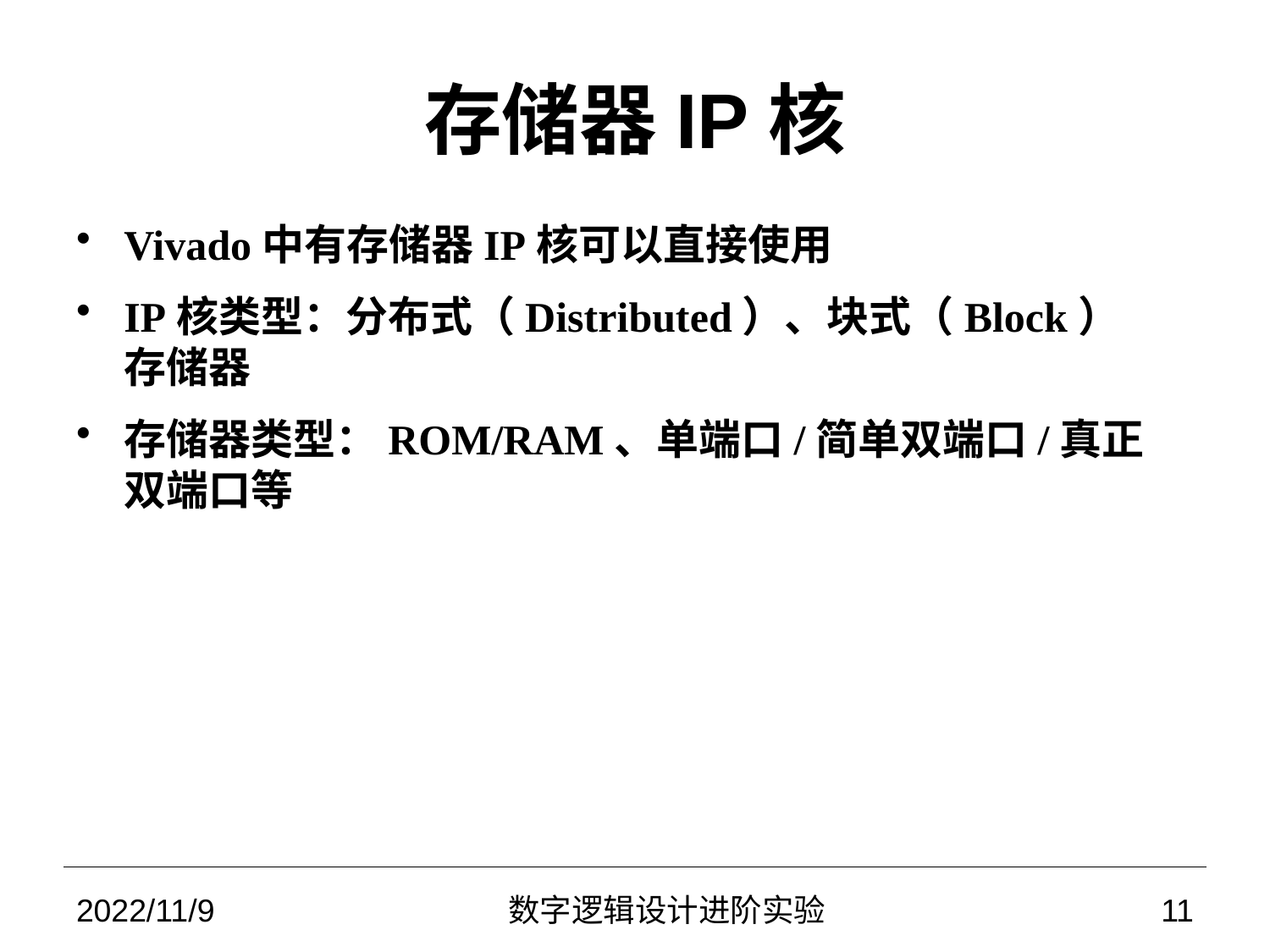

# 存储器IP核
Vivado中有存储器IP核可以直接使用
IP核类型：分布式（Distributed）、块式（Block）存储器
存储器类型：ROM/RAM、单端口/简单双端口/真正双端口等

2022/11/9
数字逻辑设计进阶实验
11